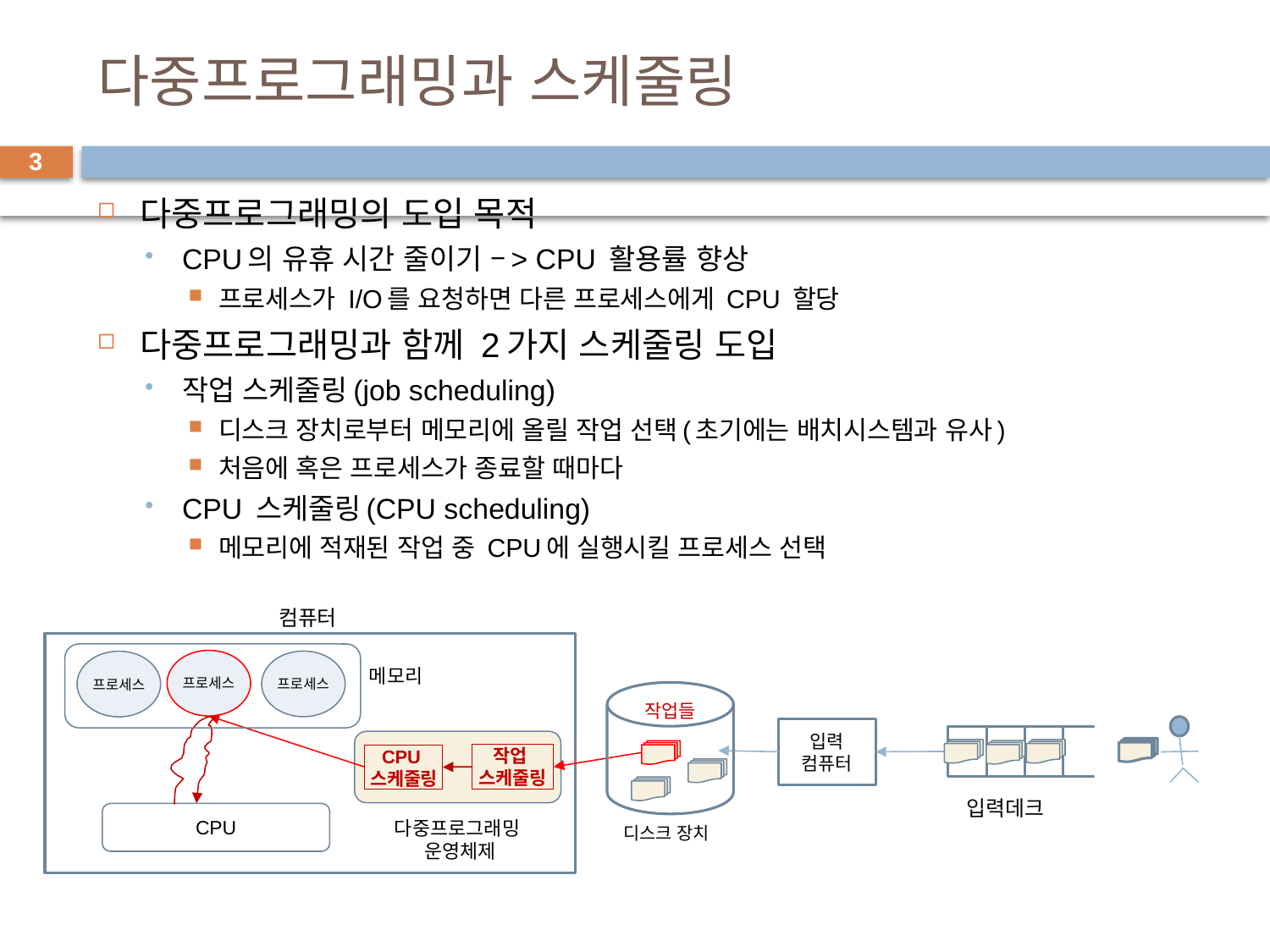

# 다중프로그래밍과 스케줄링
3
다중프로그래밍의 도입 목적
CPU의 유휴 시간 줄이기 –> CPU 활용률 향상
프로세스가 I/O를 요청하면 다른 프로세스에게 CPU 할당
다중프로그래밍과 함께 2가지 스케줄링 도입
작업 스케줄링(job scheduling)
디스크 장치로부터 메모리에 올릴 작업 선택(초기에는 배치시스템과 유사)
처음에 혹은 프로세스가 종료할 때마다
CPU 스케줄링(CPU scheduling)
메모리에 적재된 작업 중 CPU에 실행시킬 프로세스 선택
컴퓨터

프로세스
프로세스
프로세스
메모리

작업들

입력
컴퓨터

작업
스케줄링
CPU
스케줄링

입력데크
CPU
다중프로그래밍
운영체제
디스크 장치